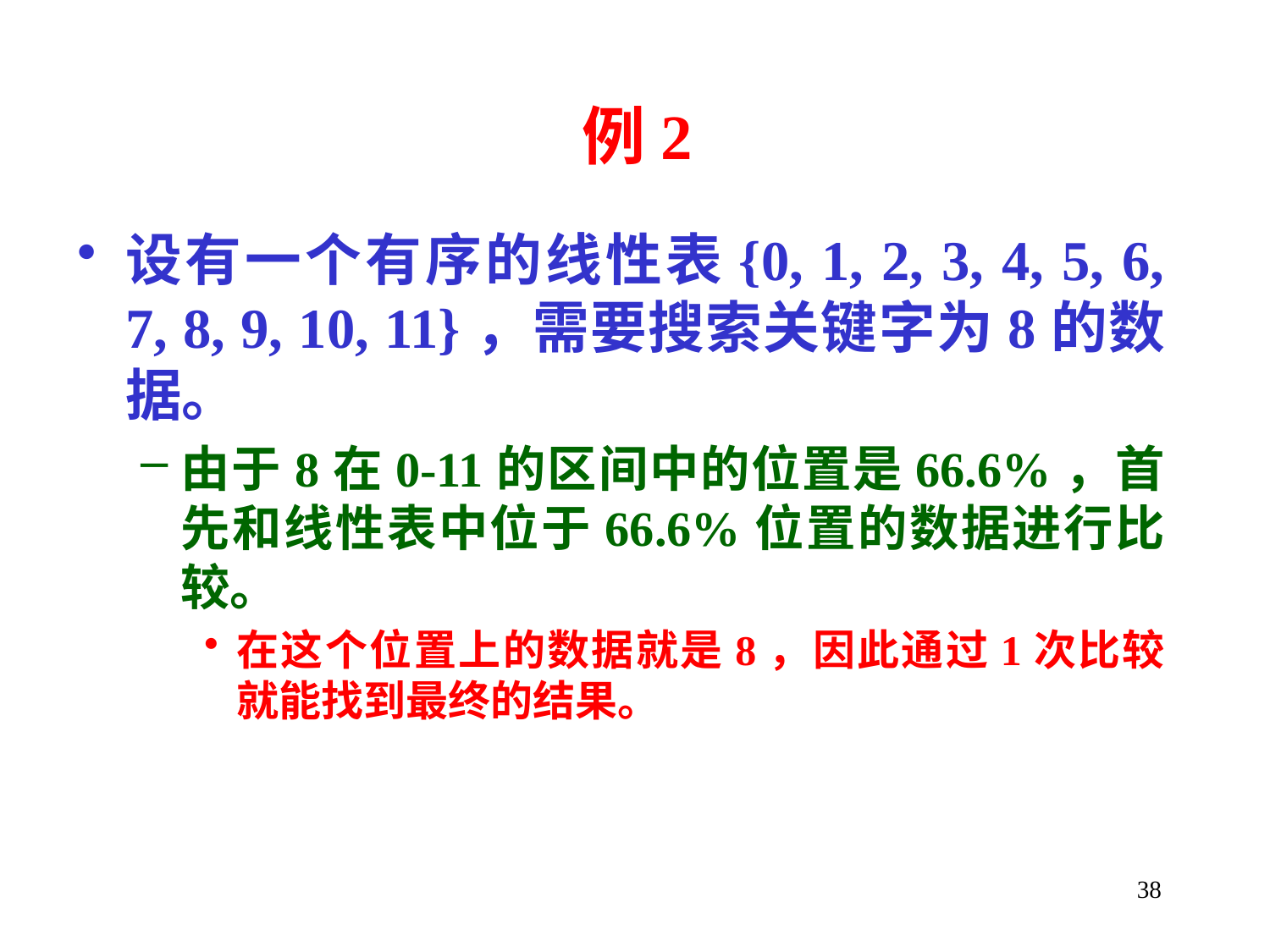

例2
设有一个有序的线性表{0, 1, 2, 3, 4, 5, 6, 7, 8, 9, 10, 11}，需要搜索关键字为8的数据。
由于8在0-11的区间中的位置是66.6%，首先和线性表中位于66.6%位置的数据进行比较。
在这个位置上的数据就是8，因此通过1次比较就能找到最终的结果。
38